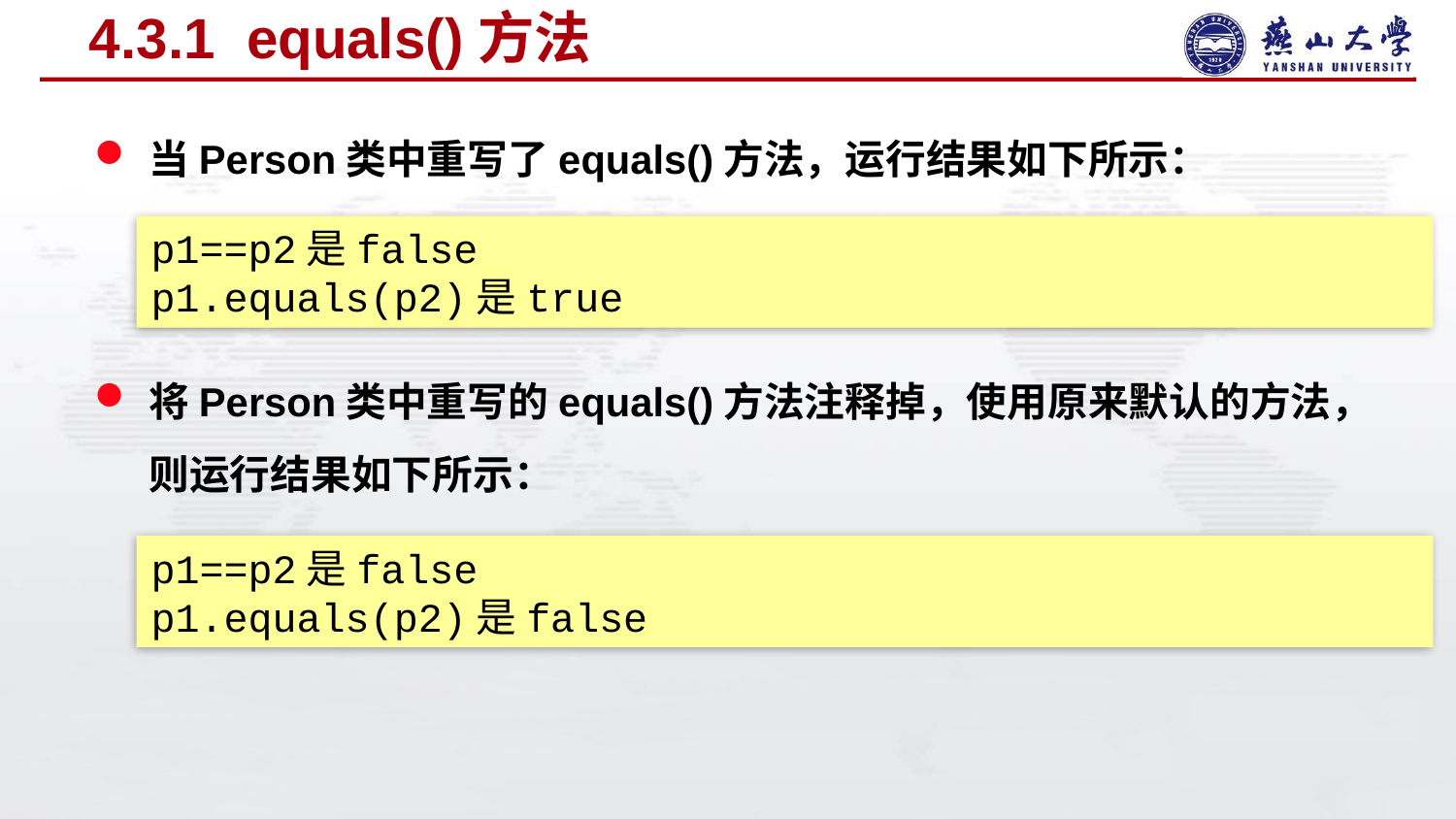

# 4.3.1  equals()方法
当Person类中重写了equals()方法，运行结果如下所示：

将Person类中重写的equals()方法注释掉，使用原来默认的方法，则运行结果如下所示：
p1==p2是false
p1.equals(p2)是true
p1==p2是false
p1.equals(p2)是false